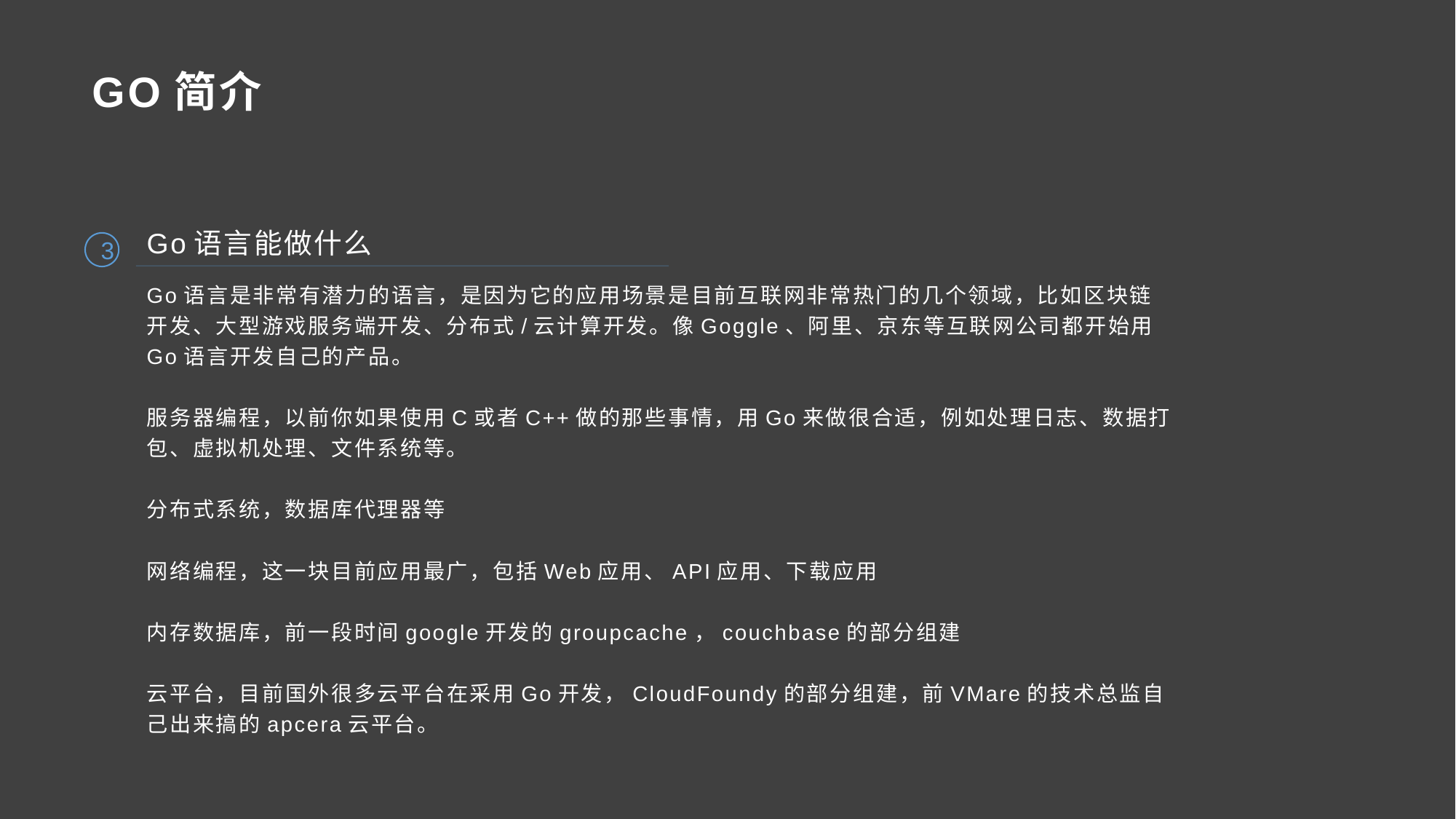

GO简介
Go语言能做什么
3
Go语言是非常有潜力的语言，是因为它的应用场景是目前互联网非常热门的几个领域，比如区块链开发、大型游戏服务端开发、分布式/云计算开发。像Goggle、阿里、京东等互联网公司都开始用Go语言开发自己的产品。

服务器编程，以前你如果使用C或者C++做的那些事情，用Go来做很合适，例如处理日志、数据打包、虚拟机处理、文件系统等。

分布式系统，数据库代理器等

网络编程，这一块目前应用最广，包括Web应用、API应用、下载应用

内存数据库，前一段时间google开发的groupcache，couchbase的部分组建

云平台，目前国外很多云平台在采用Go开发，CloudFoundy的部分组建，前VMare的技术总监自己出来搞的apcera云平台。